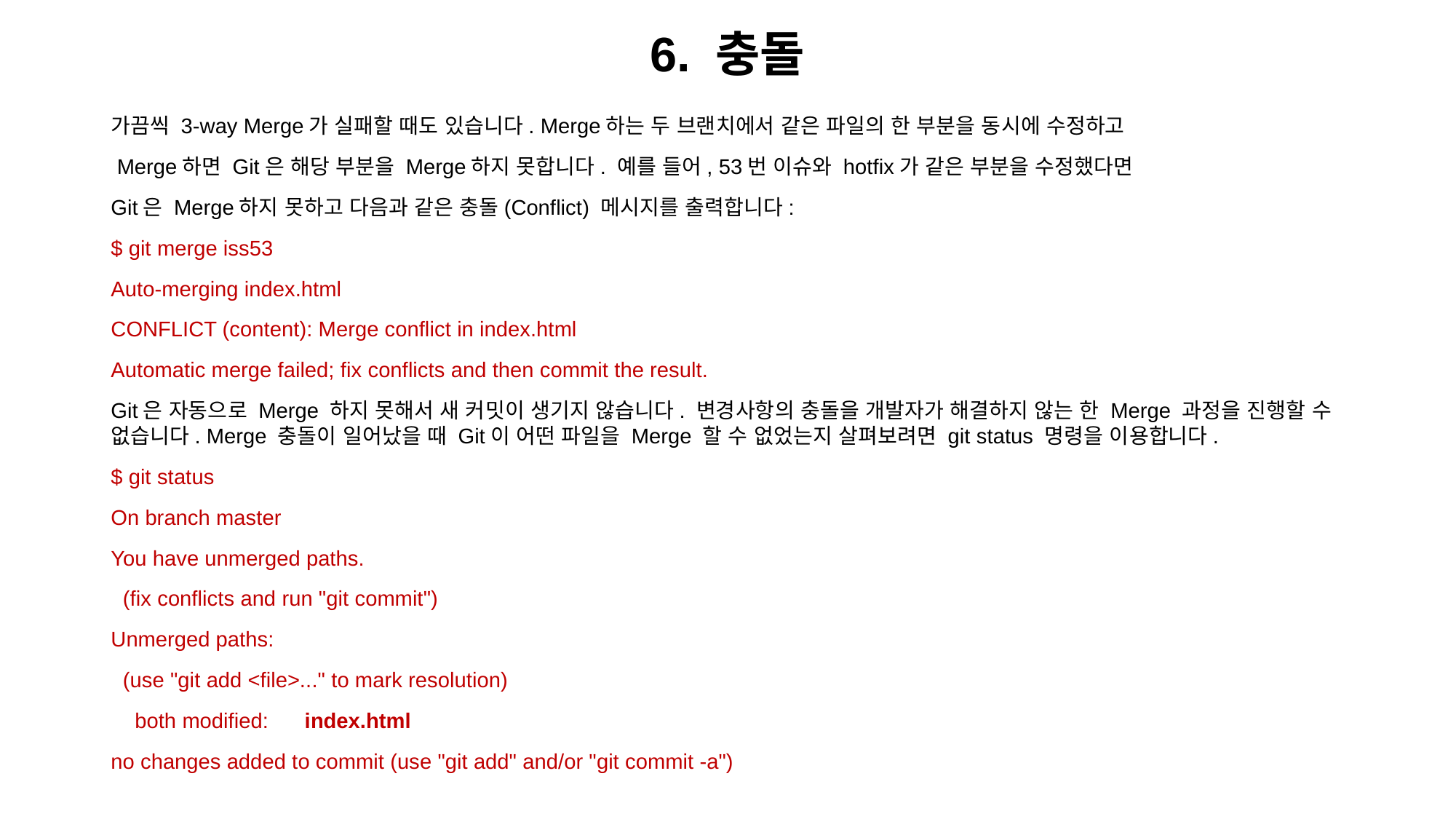

# 6. 충돌
가끔씩 3-way Merge가 실패할 때도 있습니다. Merge하는 두 브랜치에서 같은 파일의 한 부분을 동시에 수정하고
 Merge하면 Git은 해당 부분을 Merge하지 못합니다. 예를 들어, 53번 이슈와 hotfix가 같은 부분을 수정했다면
Git은 Merge하지 못하고 다음과 같은 충돌(Conflict) 메시지를 출력합니다:
$ git merge iss53
Auto-merging index.html
CONFLICT (content): Merge conflict in index.html
Automatic merge failed; fix conflicts and then commit the result.
Git은 자동으로 Merge 하지 못해서 새 커밋이 생기지 않습니다. 변경사항의 충돌을 개발자가 해결하지 않는 한 Merge 과정을 진행할 수 없습니다. Merge 충돌이 일어났을 때 Git이 어떤 파일을 Merge 할 수 없었는지 살펴보려면 git status 명령을 이용합니다.
$ git status
On branch master
You have unmerged paths.
  (fix conflicts and run "git commit")
Unmerged paths:
  (use "git add <file>..." to mark resolution)
    both modified:      index.html
no changes added to commit (use "git add" and/or "git commit -a")